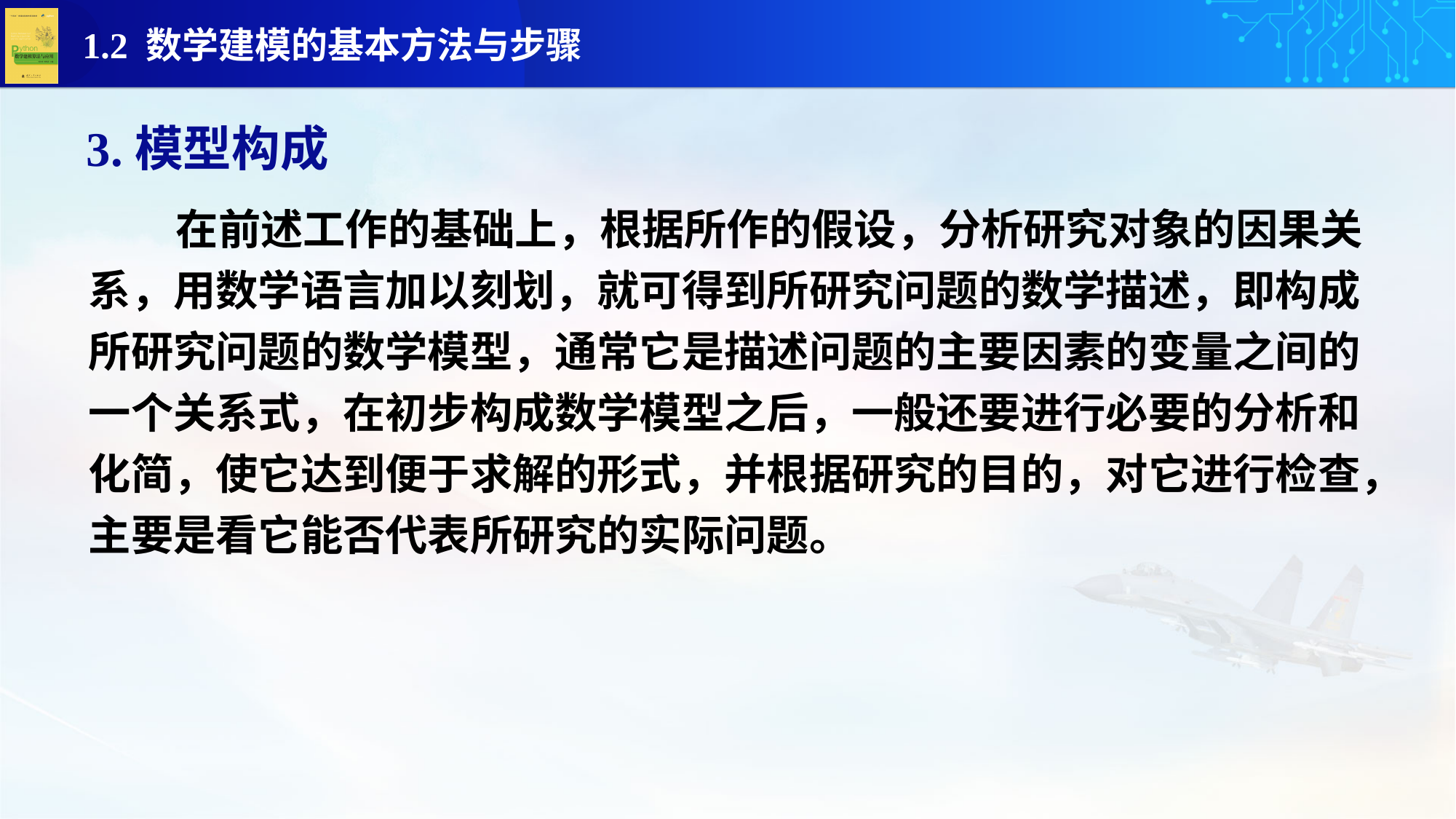

3.模型构成
        在前述工作的基础上，根据所作的假设，分析研究对象的因果关系，用数学语言加以刻划，就可得到所研究问题的数学描述，即构成所研究问题的数学模型，通常它是描述问题的主要因素的变量之间的一个关系式，在初步构成数学模型之后，一般还要进行必要的分析和化简，使它达到便于求解的形式，并根据研究的目的，对它进行检查，主要是看它能否代表所研究的实际问题。